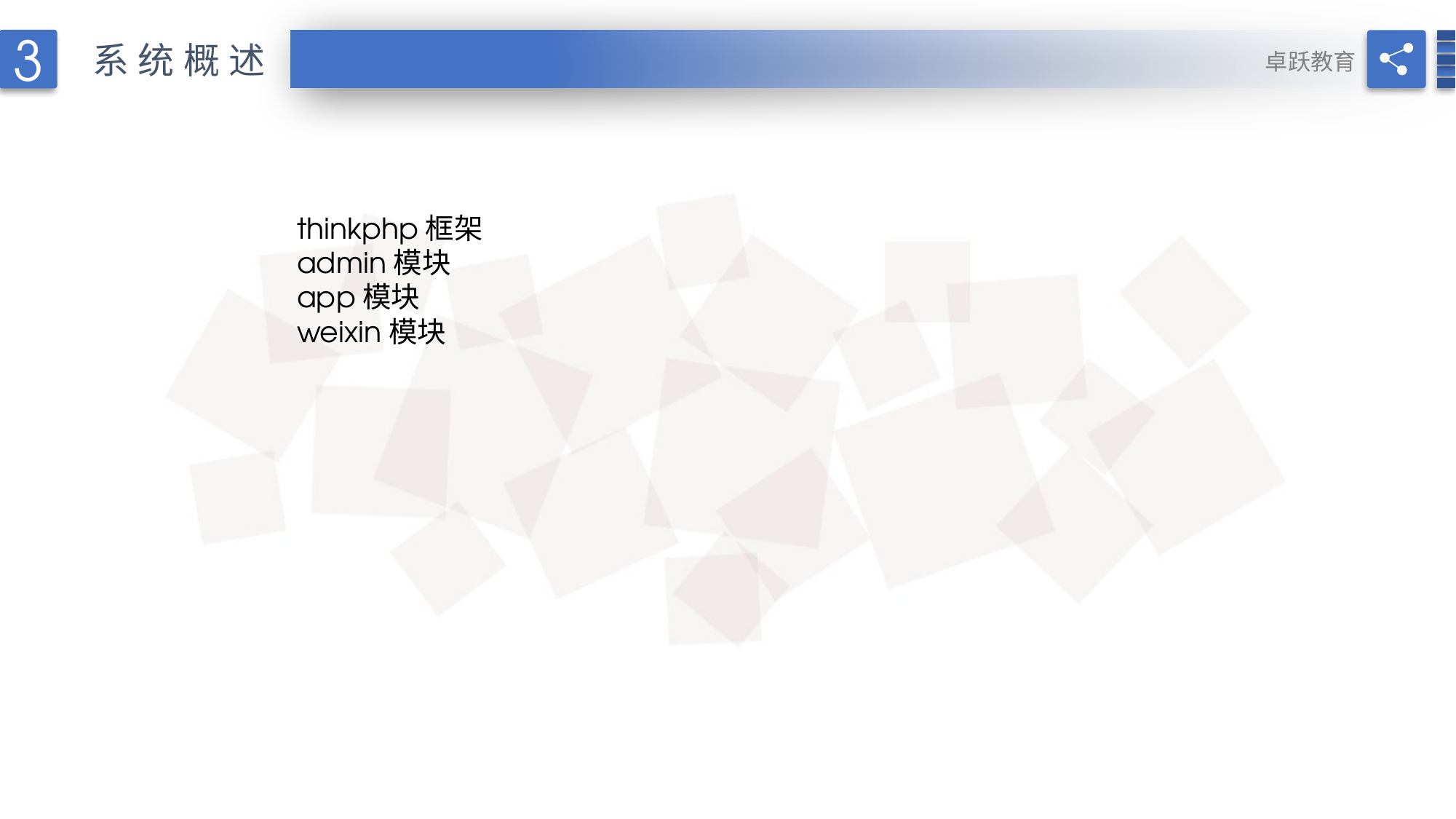

3

系统概述
卓跃教育
thinkphp框架
admin模块
app模块
weixin模块